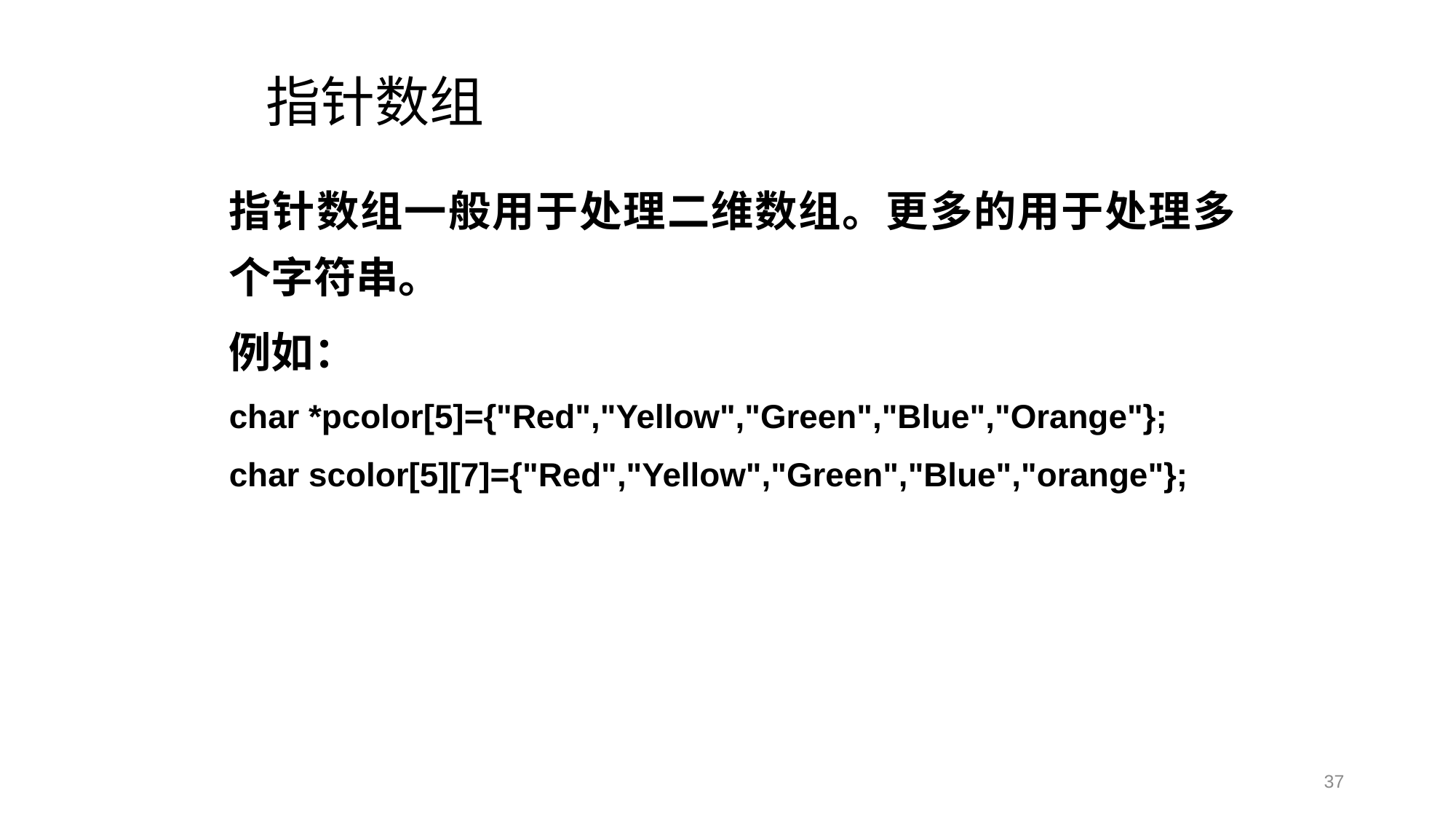

# 指针数组
指针数组一般用于处理二维数组。更多的用于处理多个字符串。
例如：
char *pcolor[5]={"Red","Yellow","Green","Blue","Orange"};
char scolor[5][7]={"Red","Yellow","Green","Blue","orange"};
37